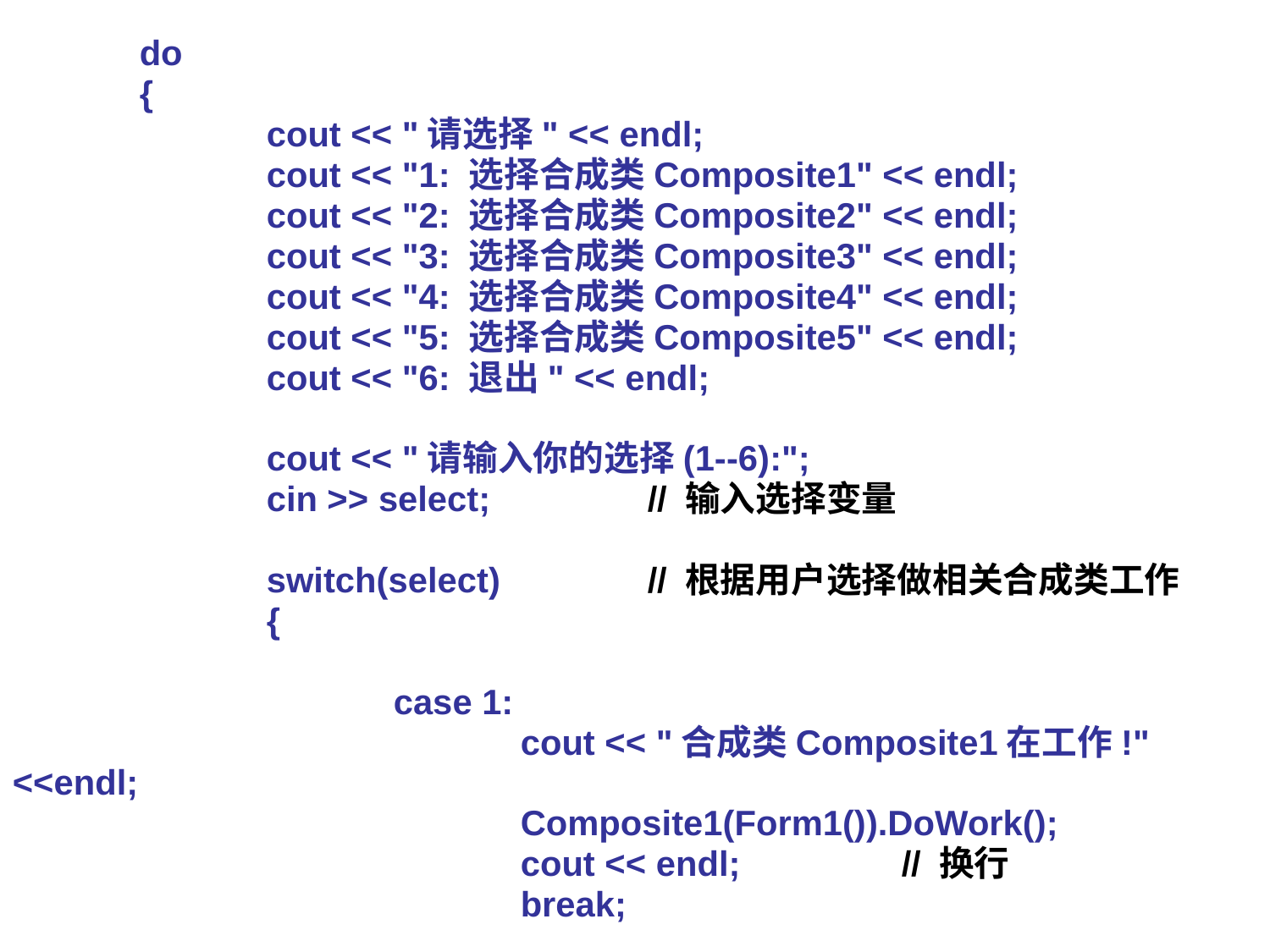

do
	{
		cout << "请选择" << endl;
		cout << "1: 选择合成类Composite1" << endl;
		cout << "2: 选择合成类Composite2" << endl;
		cout << "3: 选择合成类Composite3" << endl;
		cout << "4: 选择合成类Composite4" << endl;
		cout << "5: 选择合成类Composite5" << endl;
		cout << "6: 退出" << endl;

		cout << "请输入你的选择(1--6):";
		cin >> select;		// 输入选择变量

		switch(select)		// 根据用户选择做相关合成类工作
		{
			case 1:
				cout << "合成类Composite1在工作!" <<endl;
				Composite1(Form1()).DoWork();
				cout << endl;		// 换行
				break;